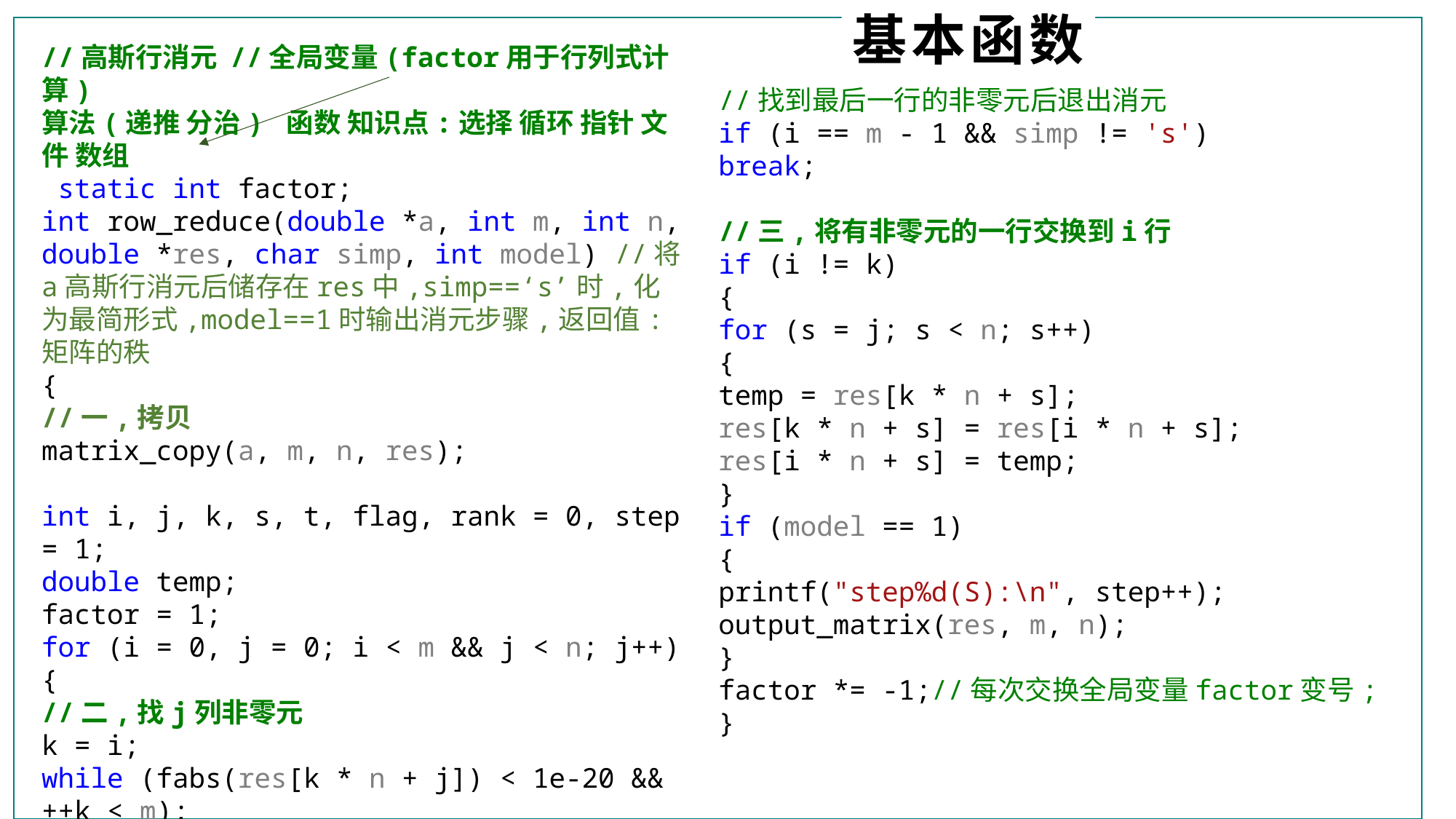

基本函数

//高斯行消元 //全局变量(factor用于行列式计算)
算法(递推 分治) 函数 知识点:选择 循环 指针 文件 数组
 static int factor;
int row_reduce(double *a, int m, int n, double *res, char simp, int model) //将a高斯行消元后储存在res中,simp==‘s’时,化为最简形式,model==1时输出消元步骤,返回值:矩阵的秩
{
//一,拷贝
matrix_copy(a, m, n, res);

int i, j, k, s, t, flag, rank = 0, step = 1;
double temp;
factor = 1;
for (i = 0, j = 0; i < m && j < n; j++)
{
//二,找j列非零元
k = i;
while (fabs(res[k * n + j]) < 1e-20 && ++k < m);
if (k == m)
continue;
rank++;//存在一个零元, 矩阵的秩加1

//找到最后一行的非零元后退出消元
if (i == m - 1 && simp != 's')
break;

//三,将有非零元的一行交换到i行
if (i != k)
{
for (s = j; s < n; s++)
{
temp = res[k * n + s];
res[k * n + s] = res[i * n + s];
res[i * n + s] = temp;
}
if (model == 1)
{
printf("step%d(S):\n", step++);
output_matrix(res, m, n);
}
factor *= -1;//每次交换全局变量factor变号;
}
01